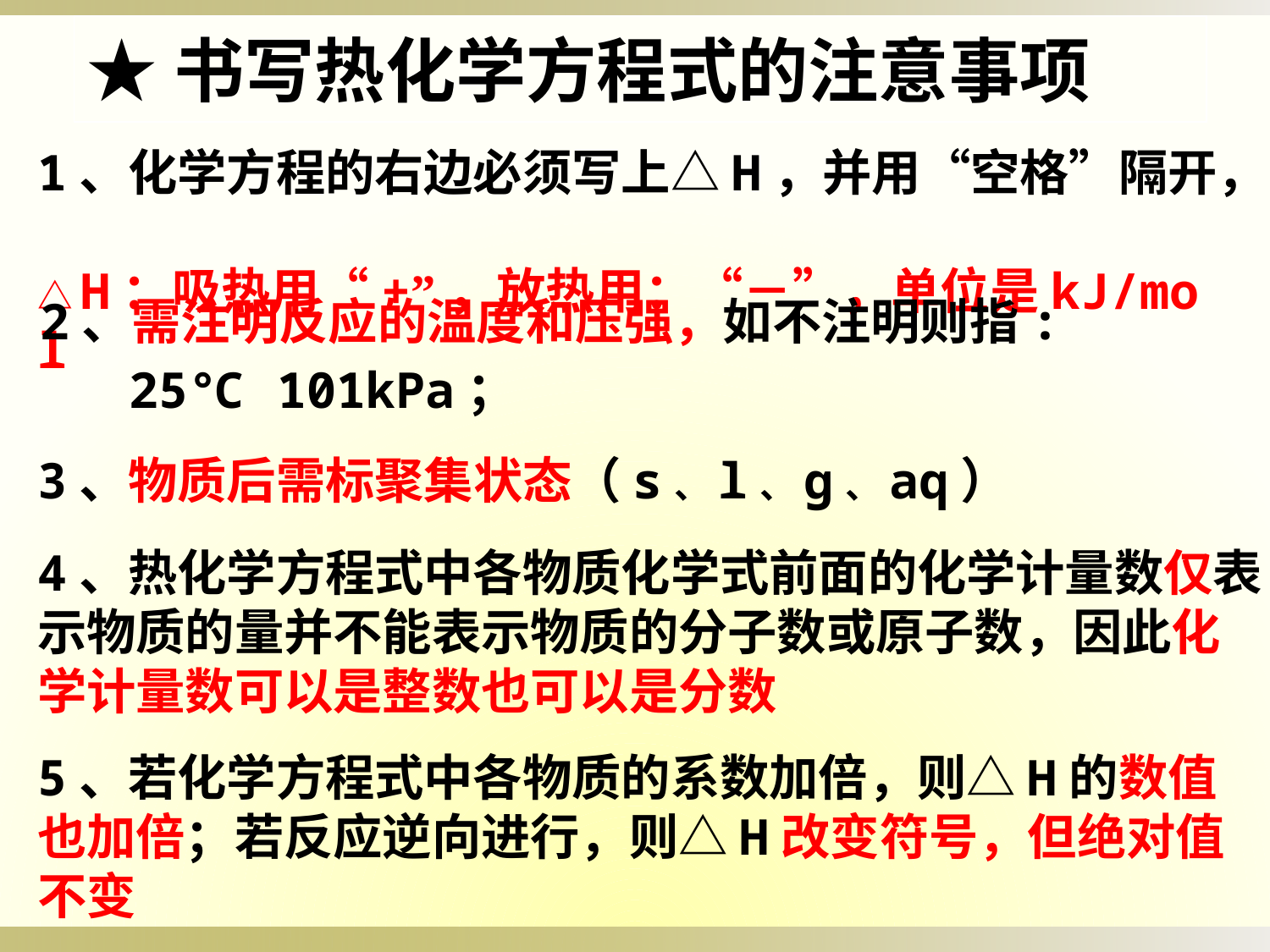

★书写热化学方程式的注意事项
1、化学方程的右边必须写上△H，并用“空格”隔开， △H：吸热用“+”，放热用：“－”，单位是kJ/mol
2、需注明反应的温度和压强，如不注明则指:
   25℃ 101kPa；
3、物质后需标聚集状态（s、l、g、aq）
4、热化学方程式中各物质化学式前面的化学计量数仅表示物质的量并不能表示物质的分子数或原子数，因此化学计量数可以是整数也可以是分数
5、若化学方程式中各物质的系数加倍，则△H的数值也加倍；若反应逆向进行，则△H改变符号，但绝对值不变